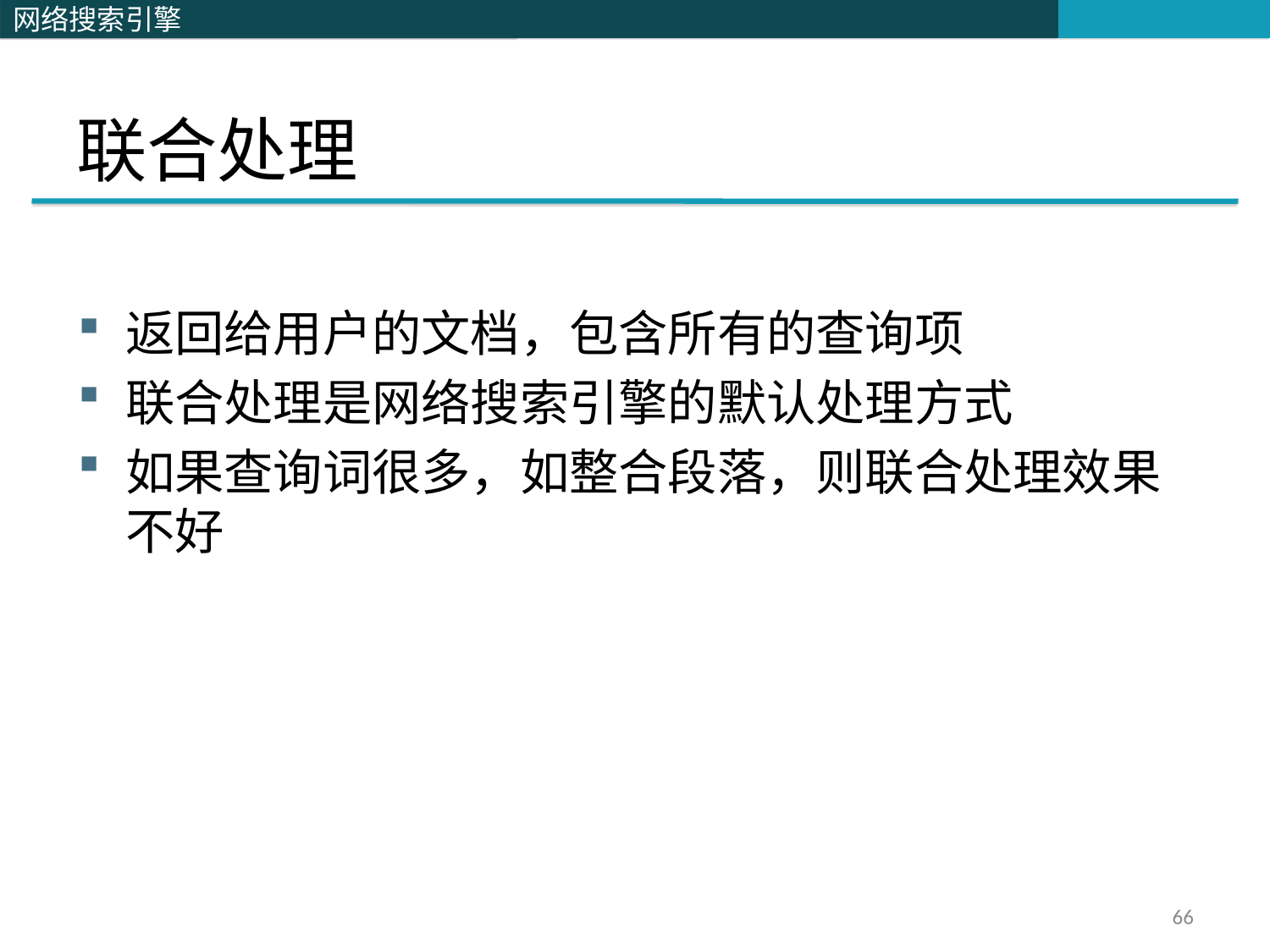

# 联合处理
返回给用户的文档，包含所有的查询项
联合处理是网络搜索引擎的默认处理方式
如果查询词很多，如整合段落，则联合处理效果不好
66